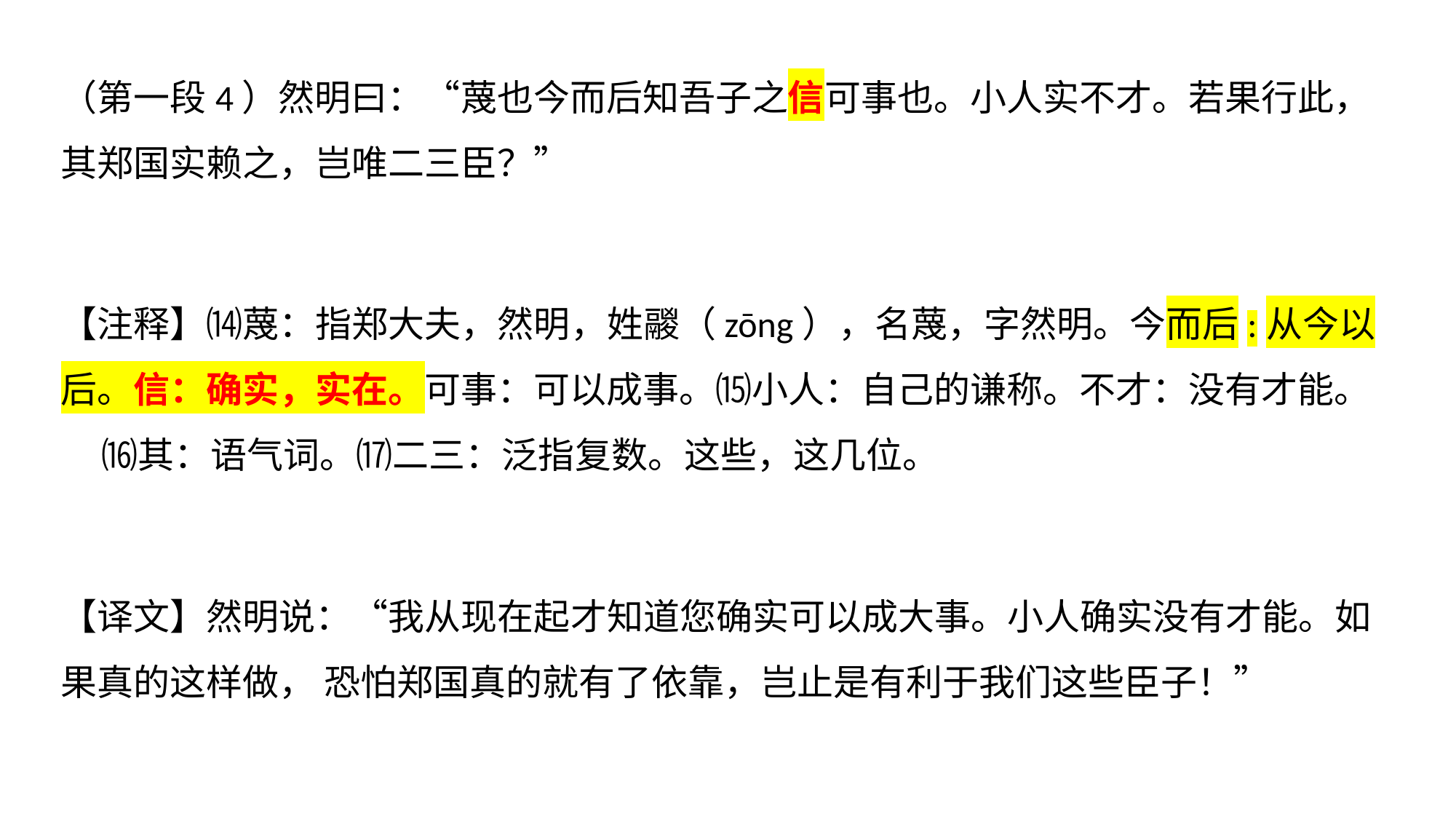

（第一段4）然明曰：“蔑也今而后知吾子之信可事也。小人实不才。若果行此，其郑国实赖之，岂唯二三臣？”

【注释】⒁蔑：指郑大夫，然明，姓鬷（zōng），名蔑，字然明。今而后:从今以后。信：确实，实在。可事：可以成事。⒂小人：自己的谦称。不才：没有才能。        ⒃其：语气词。⒄二三：泛指复数。这些，这几位。

【译文】然明说：“我从现在起才知道您确实可以成大事。小人确实没有才能。如果真的这样做， 恐怕郑国真的就有了依靠，岂止是有利于我们这些臣子！”